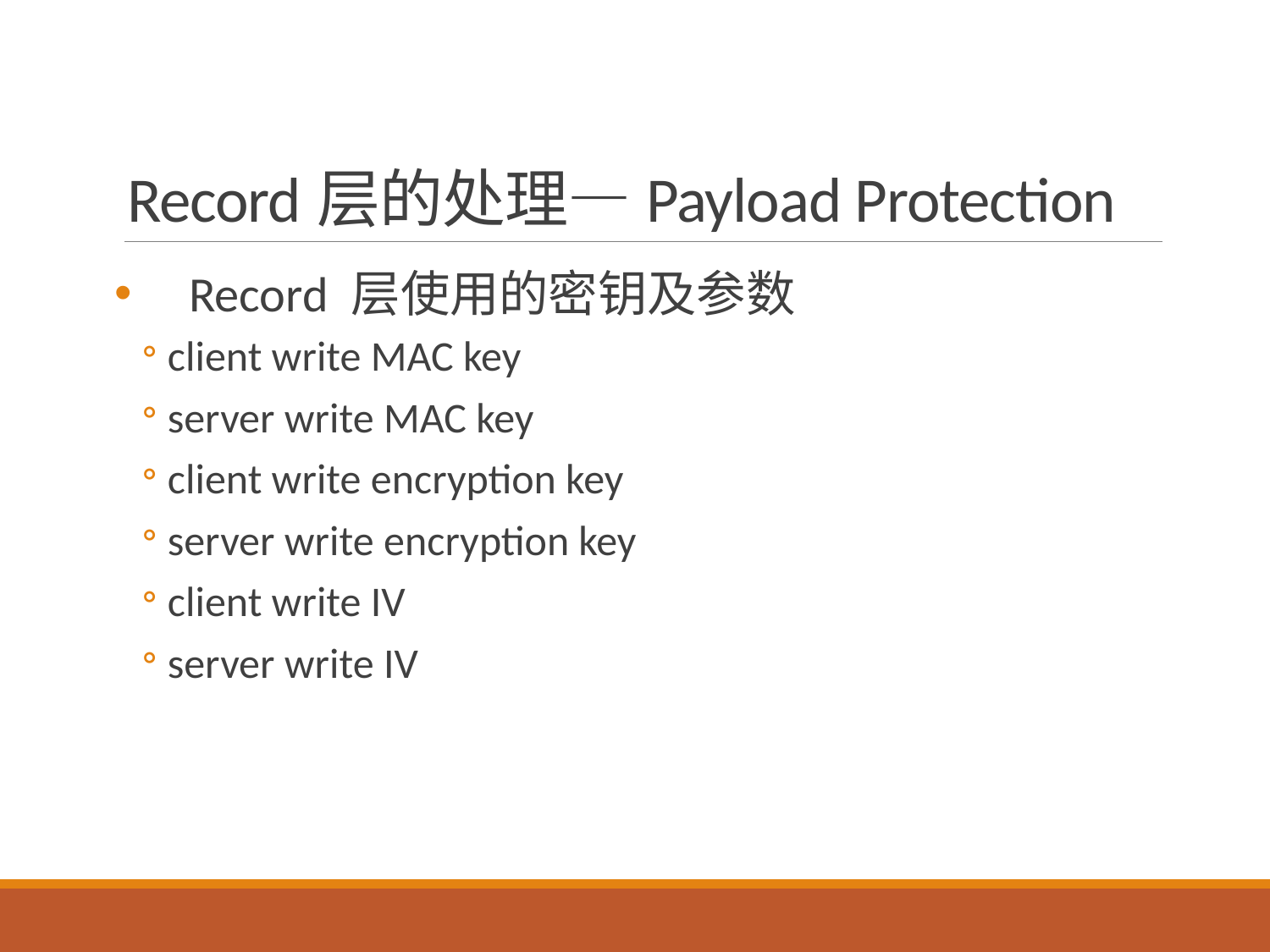

# Record层的处理—Payload Protection
 Record 层使用的密钥及参数
client write MAC key
server write MAC key
client write encryption key
server write encryption key
client write IV
server write IV
26